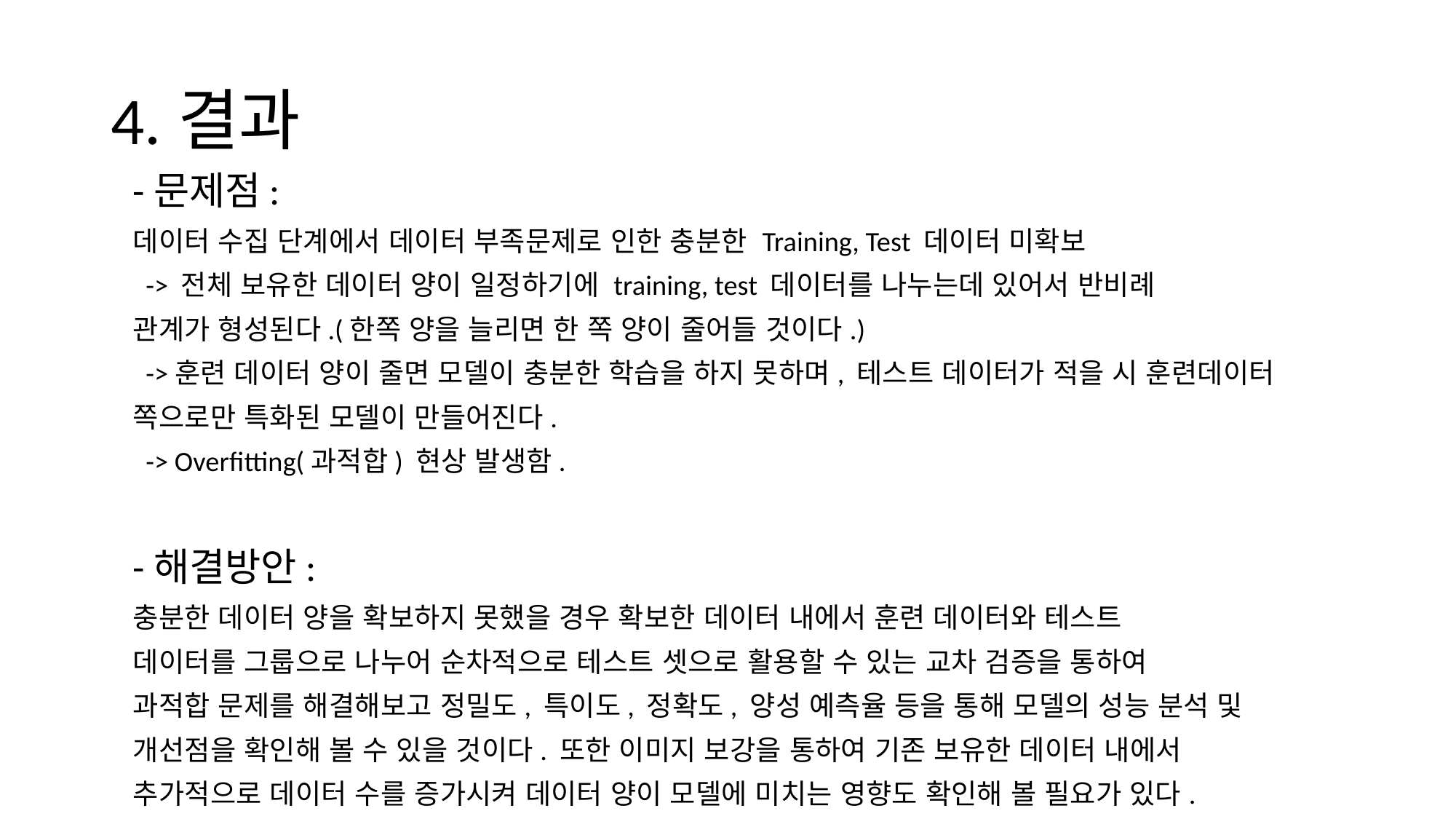

# 4.결과
-문제점:
데이터 수집 단계에서 데이터 부족문제로 인한 충분한 Training, Test 데이터 미확보
  -> 전체 보유한 데이터 양이 일정하기에 training, test 데이터를 나누는데 있어서 반비례
관계가 형성된다.(한쪽 양을 늘리면 한 쪽 양이 줄어들 것이다.)
  ->훈련 데이터 양이 줄면 모델이 충분한 학습을 하지 못하며, 테스트 데이터가 적을 시 훈련데이터
쪽으로만 특화된 모델이 만들어진다.
  -> Overfitting(과적합) 현상 발생함.

-해결방안:
충분한 데이터 양을 확보하지 못했을 경우 확보한 데이터 내에서 훈련 데이터와 테스트
데이터를 그룹으로 나누어 순차적으로 테스트 셋으로 활용할 수 있는 교차 검증을 통하여
과적합 문제를 해결해보고 정밀도, 특이도, 정확도, 양성 예측율 등을 통해 모델의 성능 분석 및
개선점을 확인해 볼 수 있을 것이다. 또한 이미지 보강을 통하여 기존 보유한 데이터 내에서
추가적으로 데이터 수를 증가시켜 데이터 양이 모델에 미치는 영향도 확인해 볼 필요가 있다.